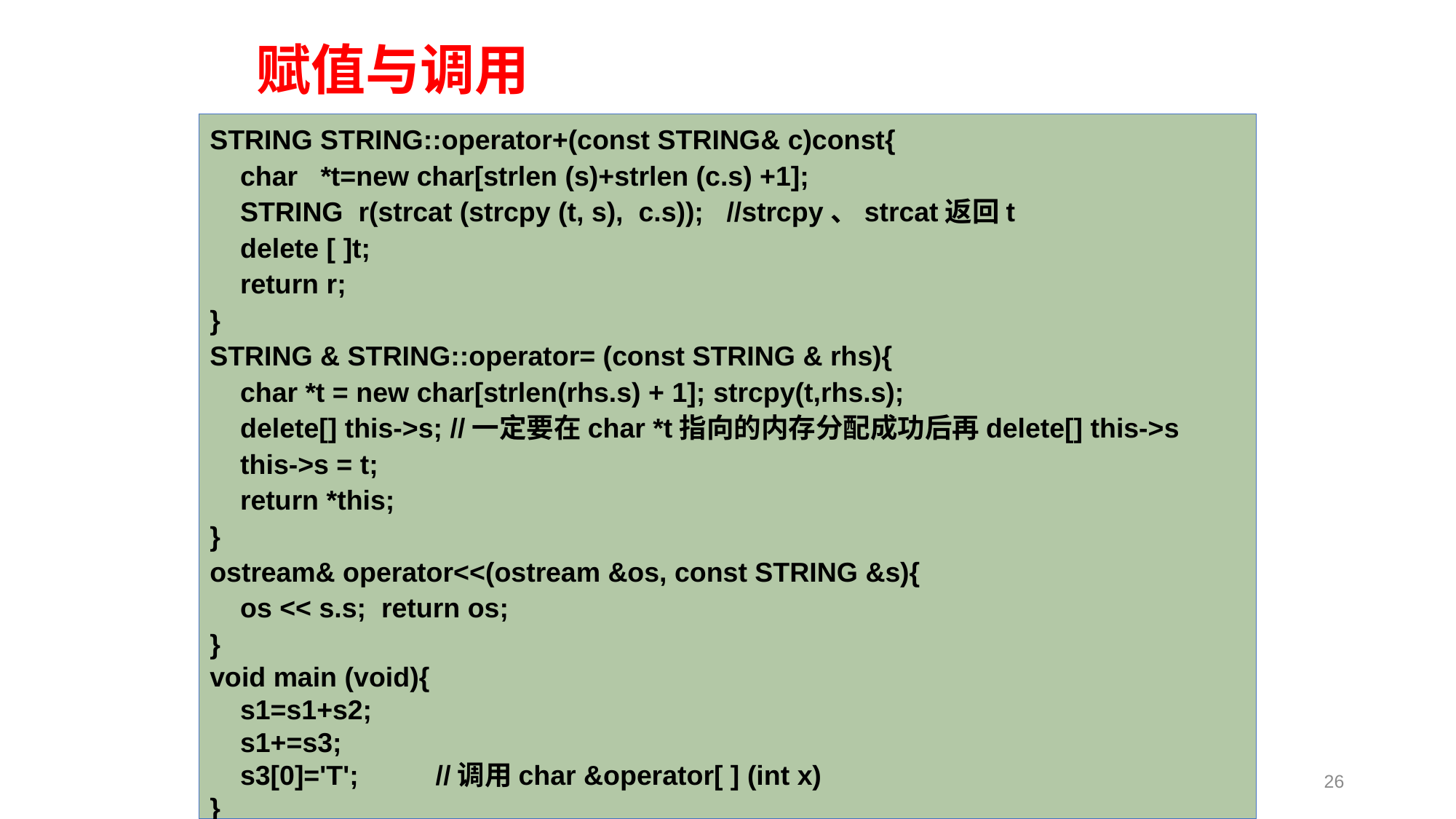

# 赋值与调用
STRING STRING::operator+(const STRING& c)const{
    char   *t=new char[strlen (s)+strlen (c.s) +1];
    STRING  r(strcat (strcpy (t, s),  c.s));   //strcpy、strcat返回t
    delete [ ]t;
    return r;
}
STRING & STRING::operator= (const STRING & rhs){
    char *t = new char[strlen(rhs.s) + 1]; strcpy(t,rhs.s);
    delete[] this->s; //一定要在char *t指向的内存分配成功后再delete[] this->s
    this->s = t;
    return *this;
}
ostream& operator<<(ostream &os, const STRING &s){
    os << s.s;  return os;
}
void main (void){
    s1=s1+s2;
    s1+=s3;
    s3[0]='T'; 	 //调用char &operator[ ] (int x)
}

26